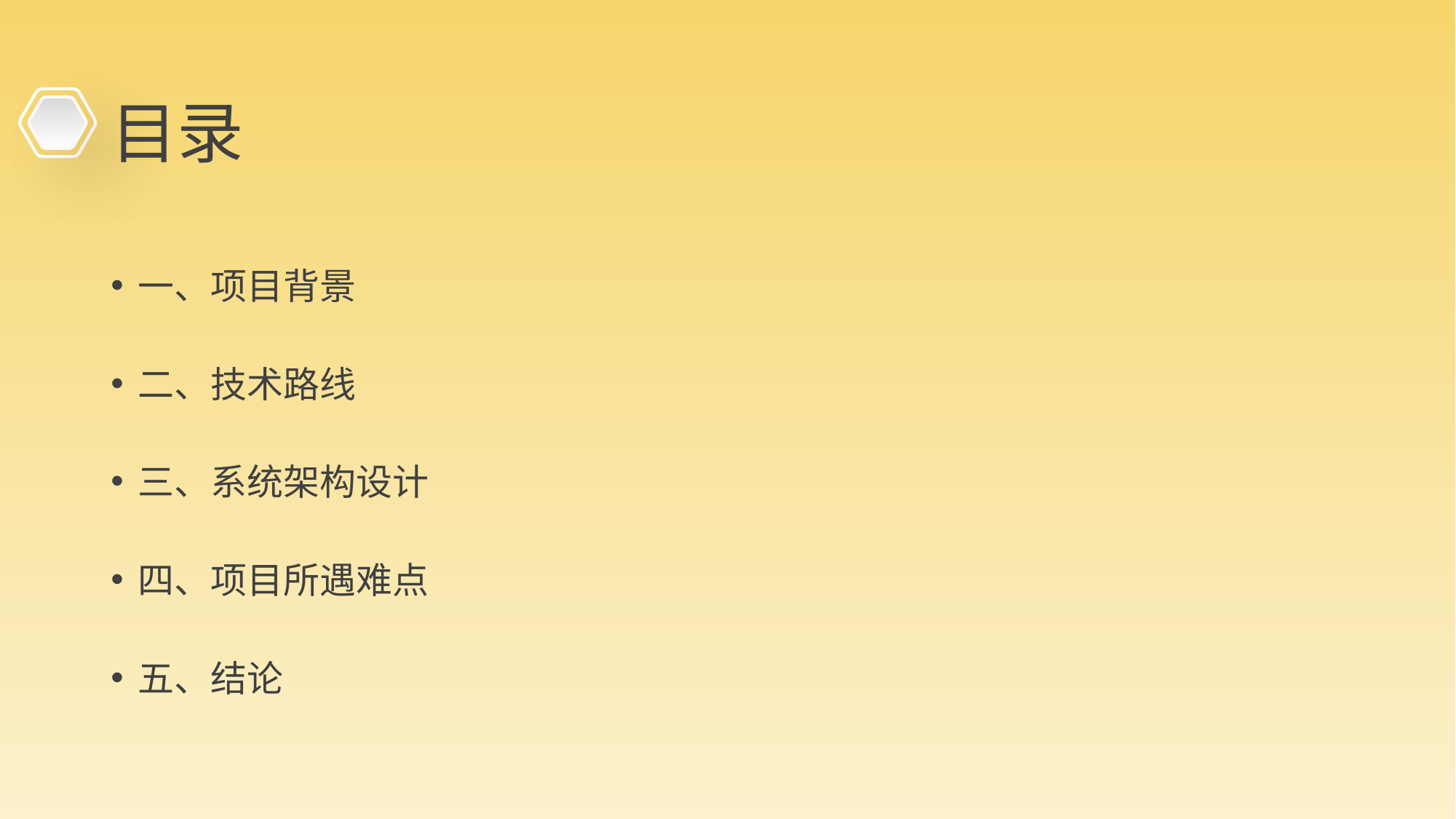

# 目录
一、项目背景
二、技术路线
三、系统架构设计
四、项目所遇难点
五、结论